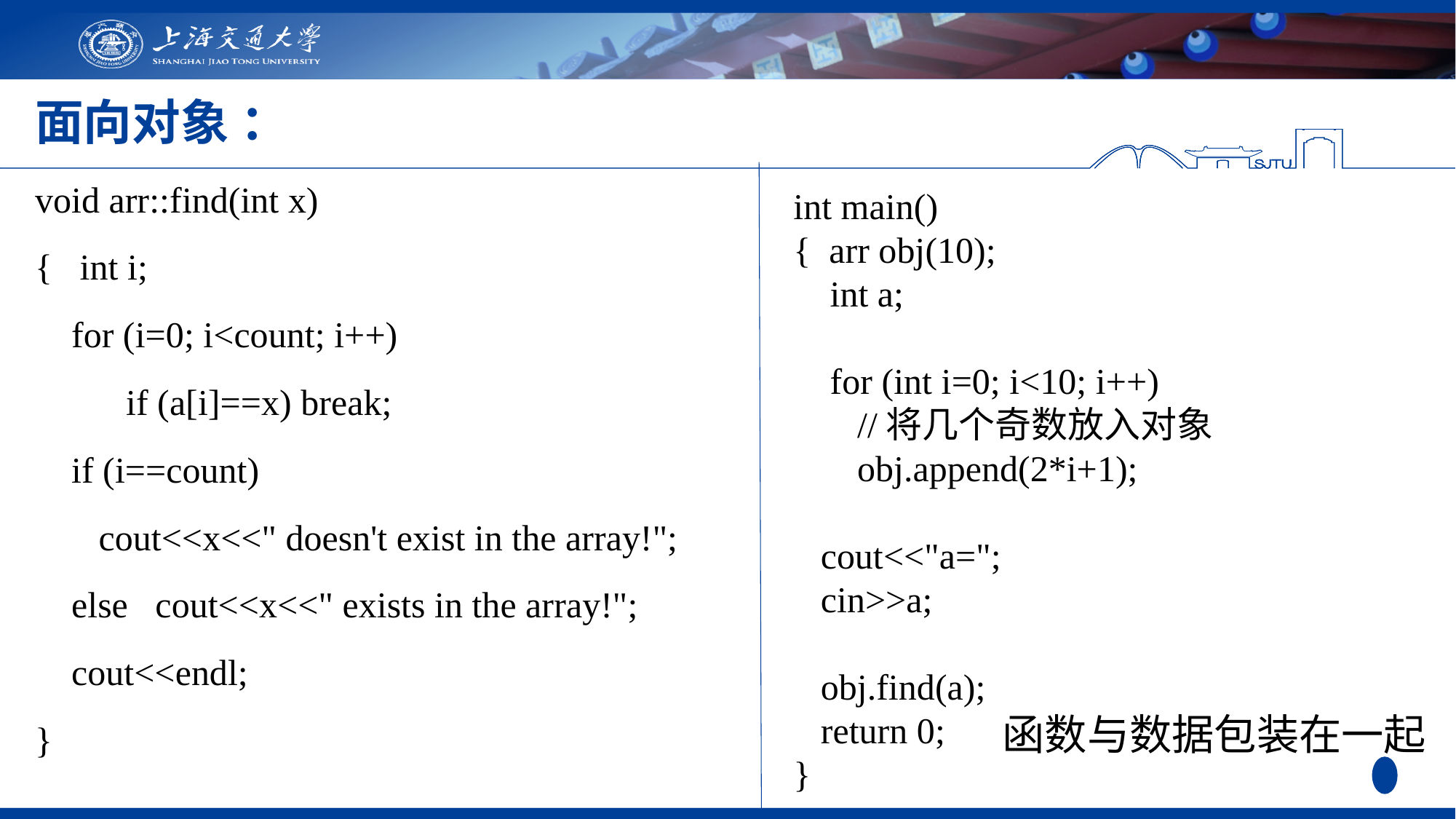

# 面向对象 ：
void arr::find(int x)
{   int i;
    for (i=0; i<count; i++)
          if (a[i]==x) break;
    if (i==count)
       cout<<x<<" doesn't exist in the array!";
    else   cout<<x<<" exists in the array!";
    cout<<endl;
}
int main()
{  arr obj(10);
    int a;

    for (int i=0; i<10; i++)
       //将几个奇数放入对象
       obj.append(2*i+1);

   cout<<"a=";
   cin>>a;

   obj.find(a);
   return 0;
}
函数与数据包装在一起